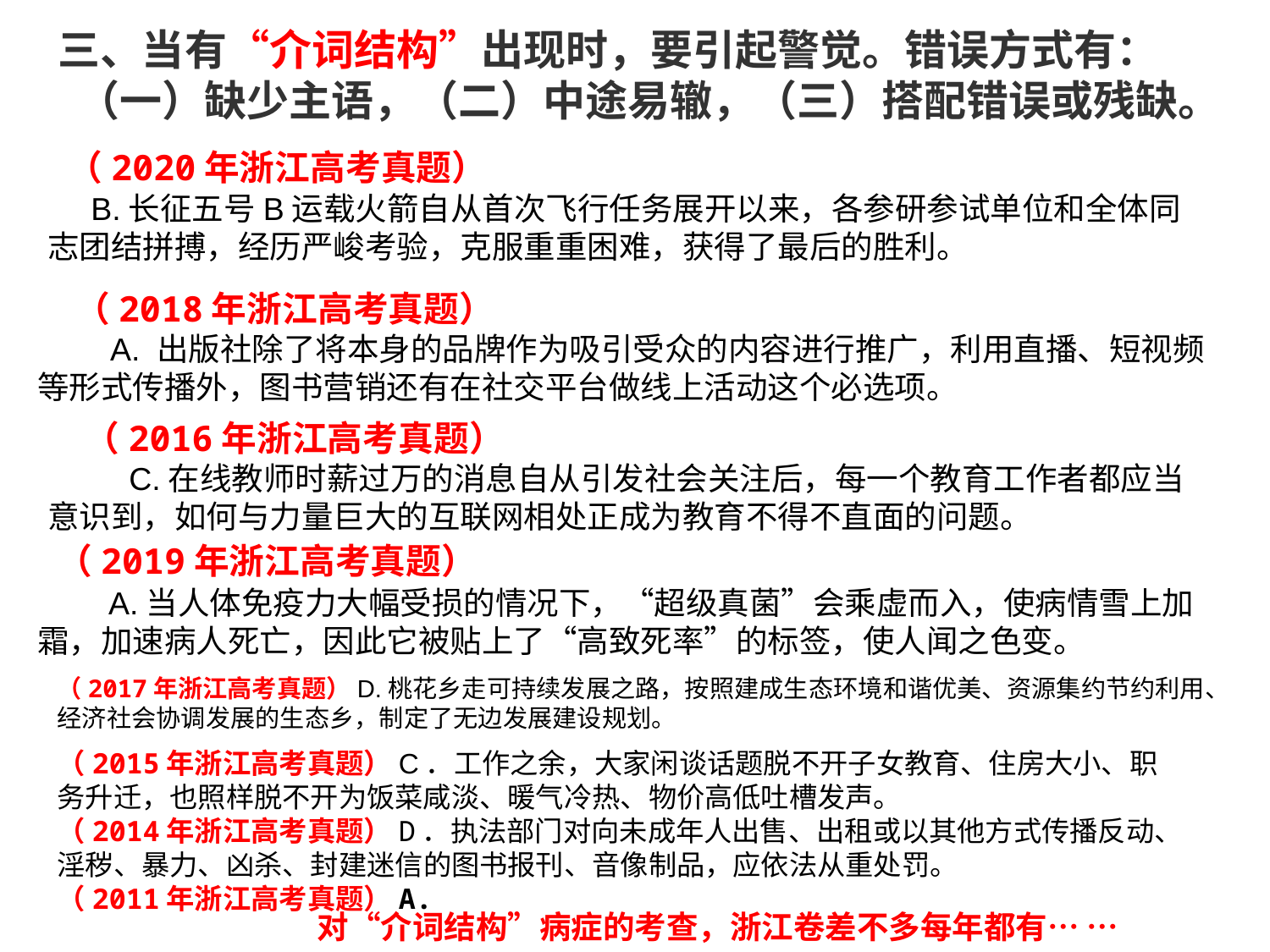

三、当有“介词结构”出现时，要引起警觉。错误方式有：
 （一）缺少主语，（二）中途易辙，（三）搭配错误或残缺。
 （2020年浙江高考真题）
      B.长征五号B运载火箭自从首次飞行任务展开以来，各参研参试单位和全体同志团结拼搏，经历严峻考验，克服重重困难，获得了最后的胜利。

（2018年浙江高考真题）
    A. 出版社除了将本身的品牌作为吸引受众的内容进行推广，利用直播、短视频等形式传播外，图书营销还有在社交平台做线上活动这个必选项。
（2016年浙江高考真题）
     C.在线教师时薪过万的消息自从引发社会关注后，每一个教育工作者都应当意识到，如何与力量巨大的互联网相处正成为教育不得不直面的问题。
 （2019年浙江高考真题）
　　A.当人体免疫力大幅受损的情况下，“超级真菌”会乘虚而入，使病情雪上加霜，加速病人死亡，因此它被贴上了“高致死率”的标签，使人闻之色变。
（2017年浙江高考真题）D.桃花乡走可持续发展之路，按照建成生态环境和谐优美、资源集约节约利用、经济社会协调发展的生态乡，制定了无边发展建设规划。
（2015年浙江高考真题）C．工作之余，大家闲谈话题脱不开子女教育、住房大小、职务升迁，也照样脱不开为饭菜咸淡、暖气冷热、物价高低吐槽发声。
（2014年浙江高考真题）D．执法部门对向未成年人出售、出租或以其他方式传播反动、淫秽、暴力、凶杀、封建迷信的图书报刊、音像制品，应依法从重处罚。
（2011年浙江高考真题）A.
对“介词结构”病症的考查，浙江卷差不多每年都有… …